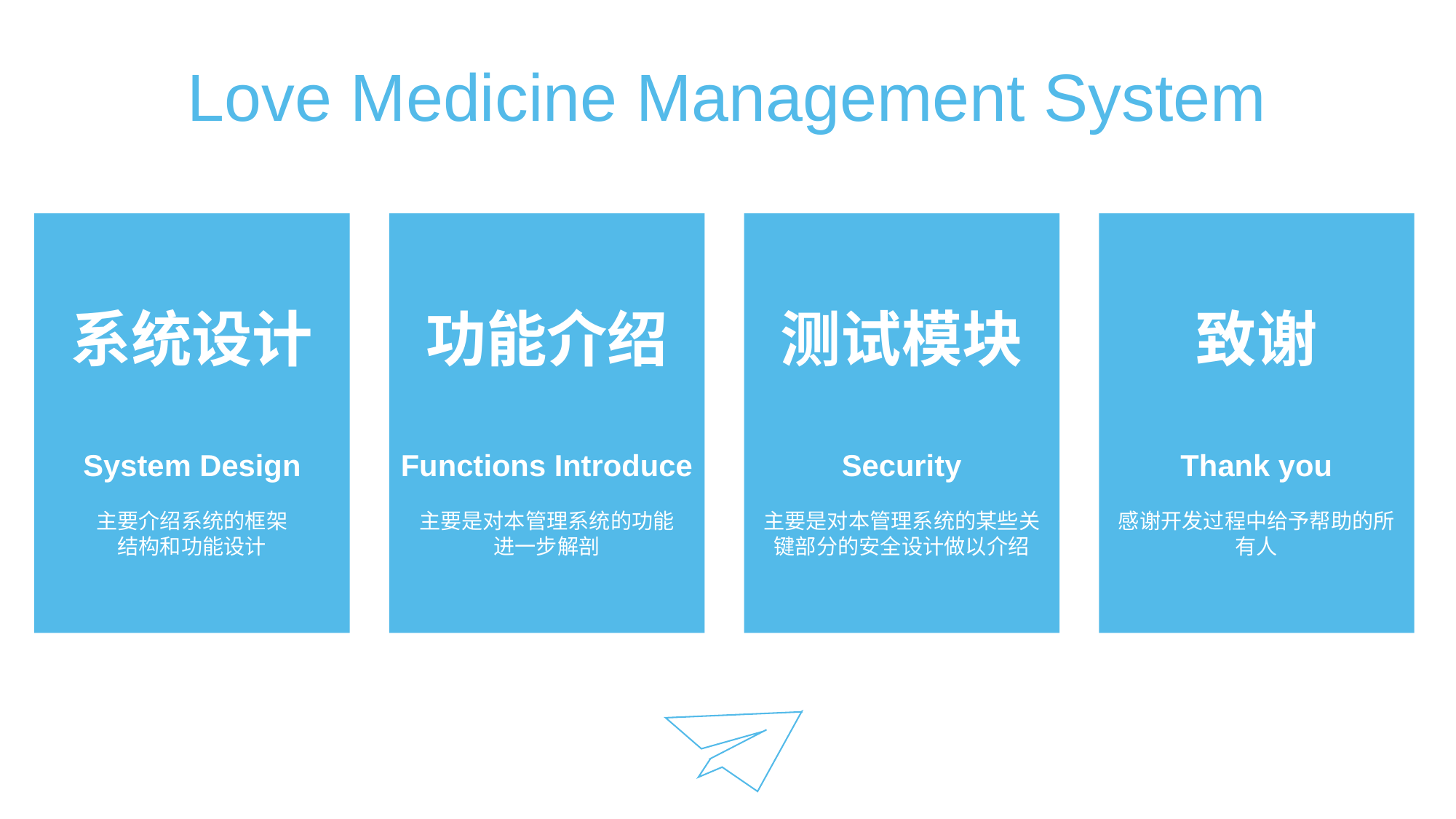

Love Medicine Management System

系统设计
System Design
主要介绍系统的框架
结构和功能设计
功能介绍
Functions Introduce
主要是对本管理系统的功能
进一步解剖
测试模块
Security
主要是对本管理系统的某些关键部分的安全设计做以介绍
致谢
Thank you
感谢开发过程中给予帮助的所有人